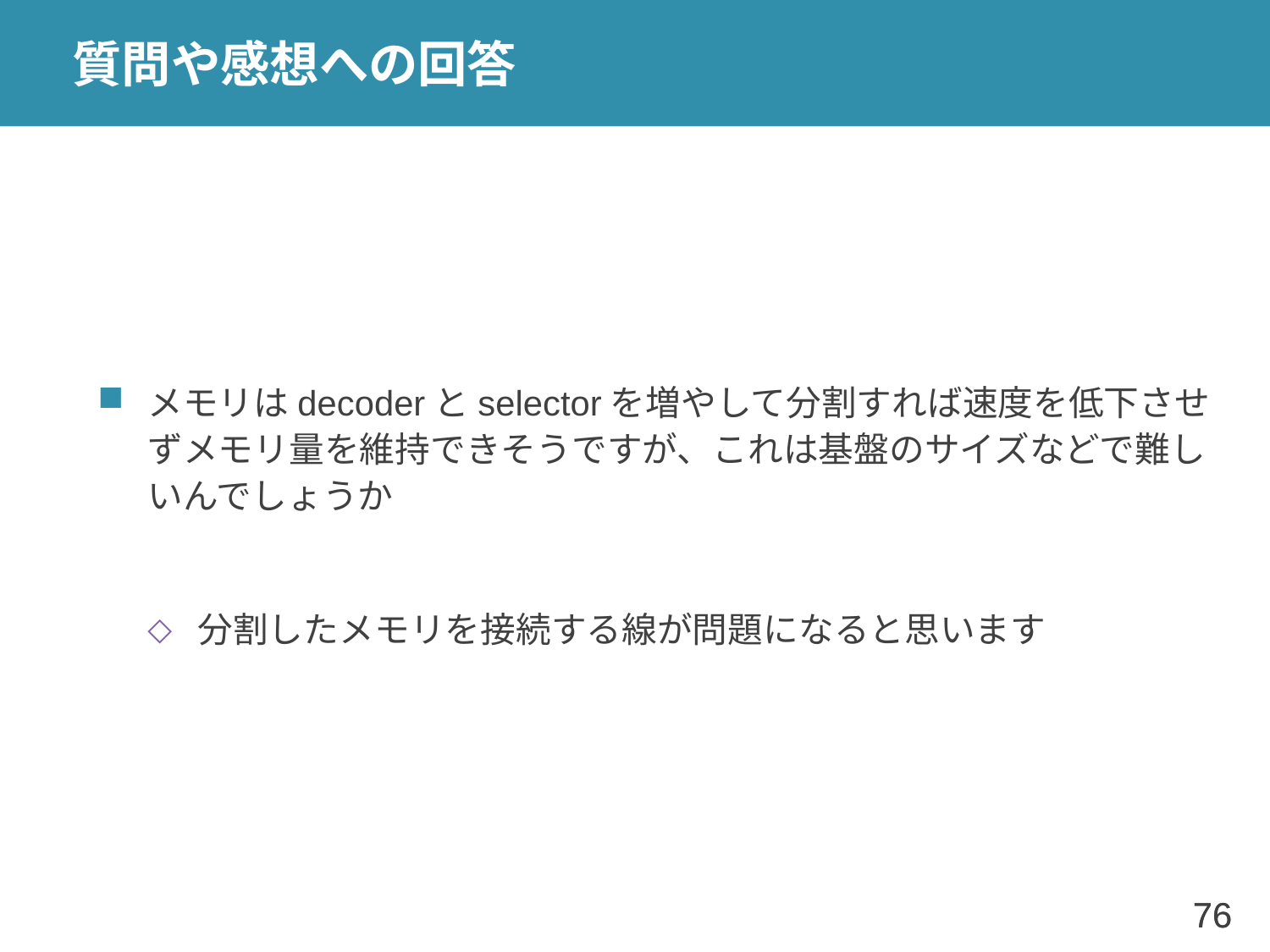

# 質問や感想への回答
メモリはdecoderとselectorを増やして分割すれば速度を低下させずメモリ量を維持できそうですが、これは基盤のサイズなどで難しいんでしょうか

分割したメモリを接続する線が問題になると思います